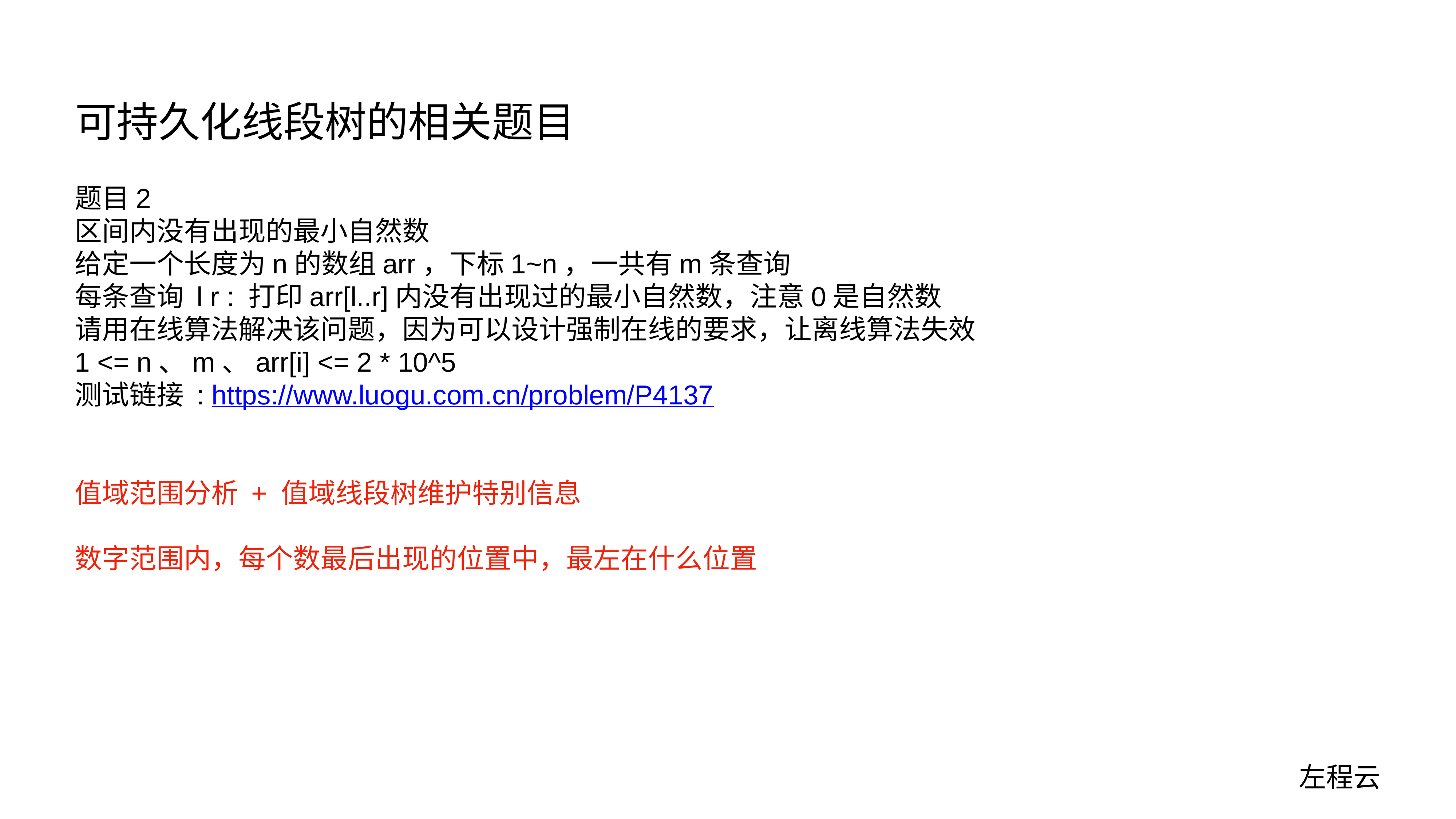

# 可持久化线段树的相关题目
题目2
区间内没有出现的最小自然数
给定一个长度为n的数组arr，下标1~n，一共有m条查询
每条查询 l r : 打印arr[l..r]内没有出现过的最小自然数，注意0是自然数
请用在线算法解决该问题，因为可以设计强制在线的要求，让离线算法失效
1 <= n、m、arr[i] <= 2 * 10^5
测试链接 : https://www.luogu.com.cn/problem/P4137

值域范围分析 + 值域线段树维护特别信息

数字范围内，每个数最后出现的位置中，最左在什么位置
左程云